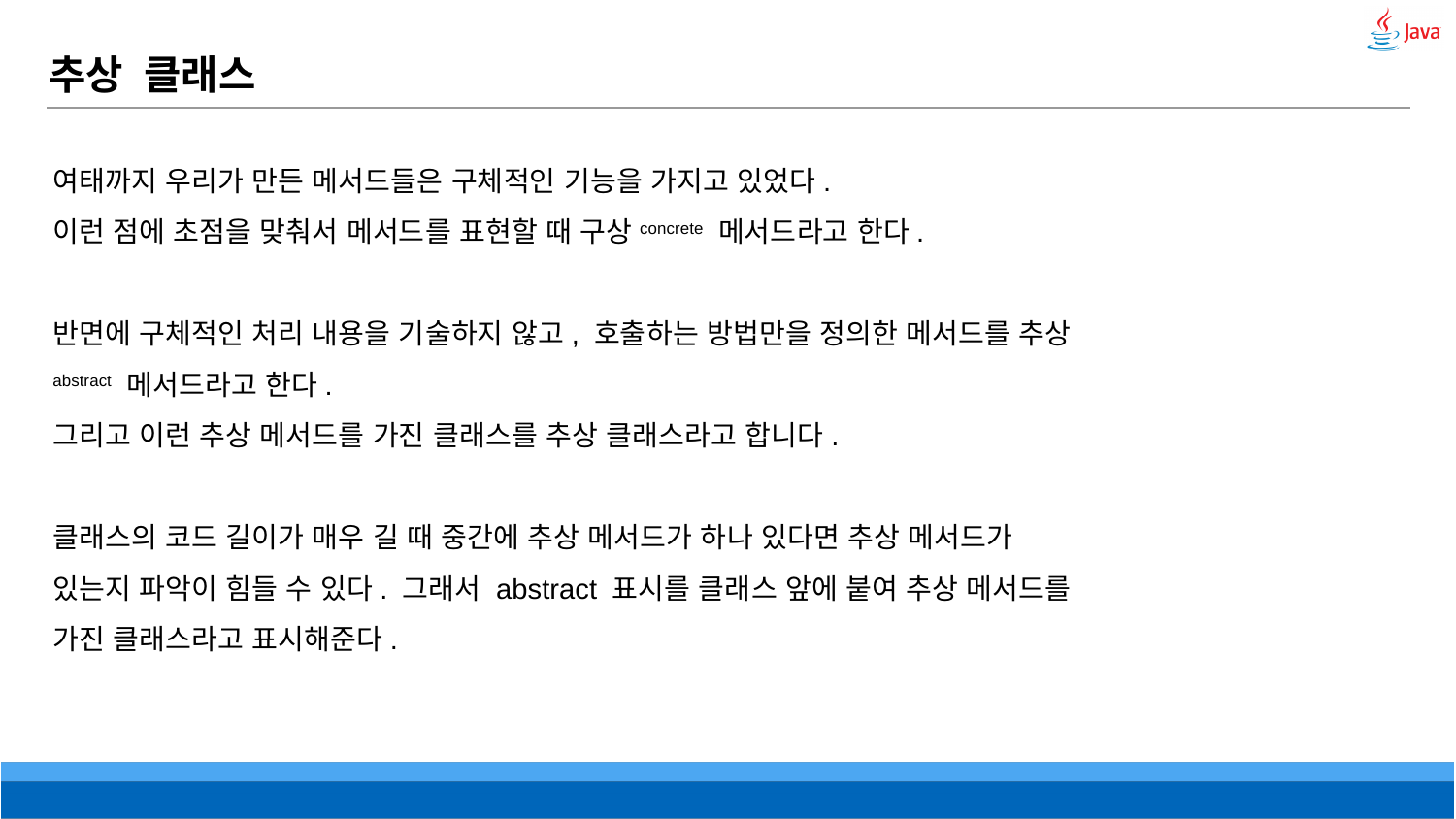

# 추상 클래스
여태까지 우리가 만든 메서드들은 구체적인 기능을 가지고 있었다.
이런 점에 초점을 맞춰서 메서드를 표현할 때 구상concrete 메서드라고 한다.

반면에 구체적인 처리 내용을 기술하지 않고, 호출하는 방법만을 정의한 메서드를 추상abstract 메서드라고 한다.
그리고 이런 추상 메서드를 가진 클래스를 추상 클래스라고 합니다.

클래스의 코드 길이가 매우 길 때 중간에 추상 메서드가 하나 있다면 추상 메서드가 있는지 파악이 힘들 수 있다. 그래서 abstract 표시를 클래스 앞에 붙여 추상 메서드를 가진 클래스라고 표시해준다.